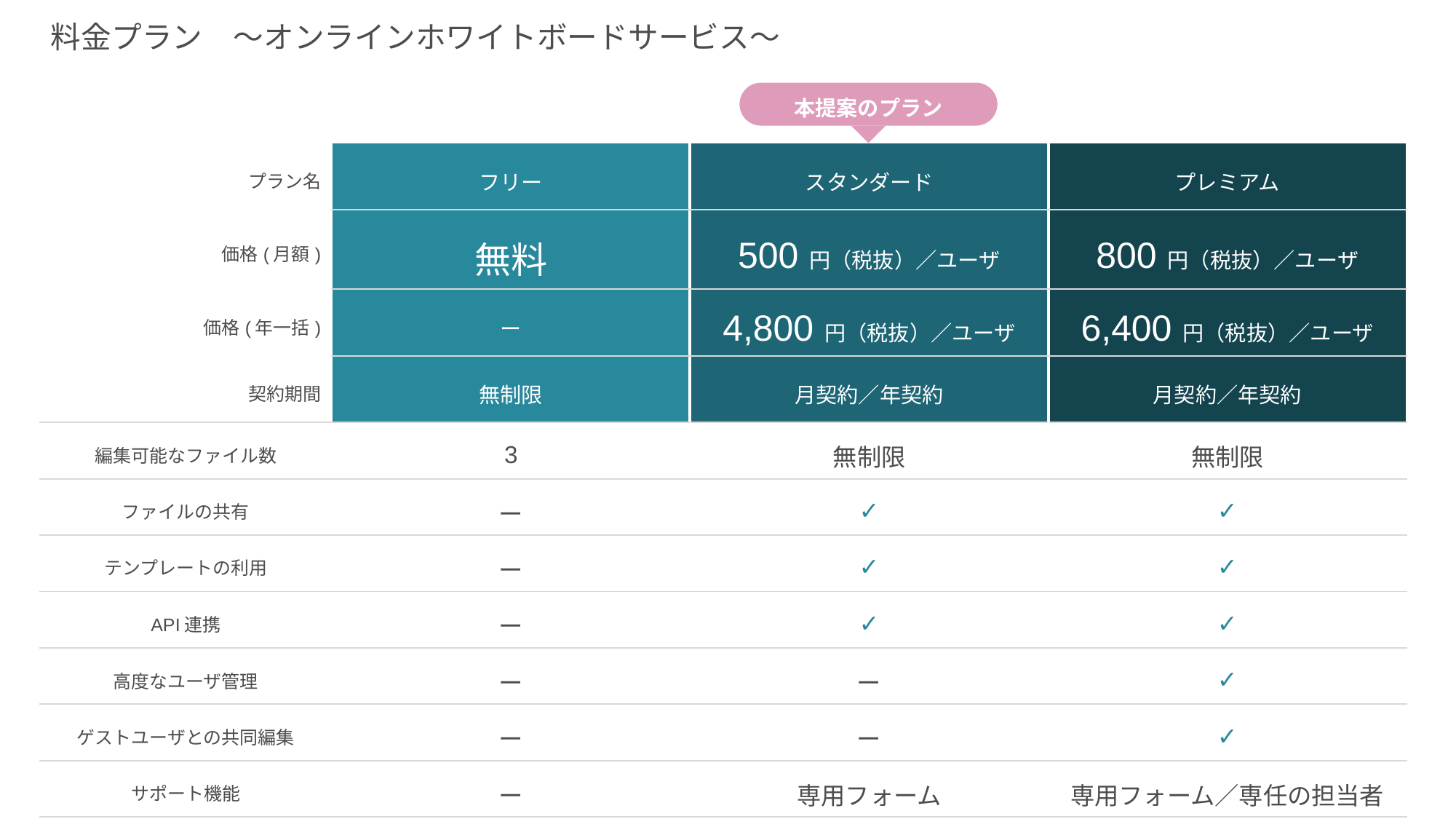

# 料金プラン　～オンラインホワイトボードサービス～
本提案のプラン

|  | プラン名 | フリー | スタンダード | プレミアム |
| --- | --- | --- | --- | --- |
|  | 価格(月額) | 無料 | 500 円（税抜）／ユーザ | 800 円（税抜）／ユーザ |
|  | 価格(年一括) | ー | 4,800 円（税抜）／ユーザ | 6,400 円（税抜）／ユーザ |
|  | 契約期間 | 無制限 | 月契約／年契約 | 月契約／年契約 |
| 編集可能なファイル数 |  | 3 | 無制限 | 無制限 |
| ファイルの共有 |  | ー | ✓ | ✓ |
| テンプレートの利用 |  | ー | ✓ | ✓ |
| API連携 |  | ー | ✓ | ✓ |
| 高度なユーザ管理 |  | ー | ー | ✓ |
| ゲストユーザとの共同編集 |  | ー | ー | ✓ |
| サポート機能 |  | ー | 専用フォーム | 専用フォーム／専任の担当者 |